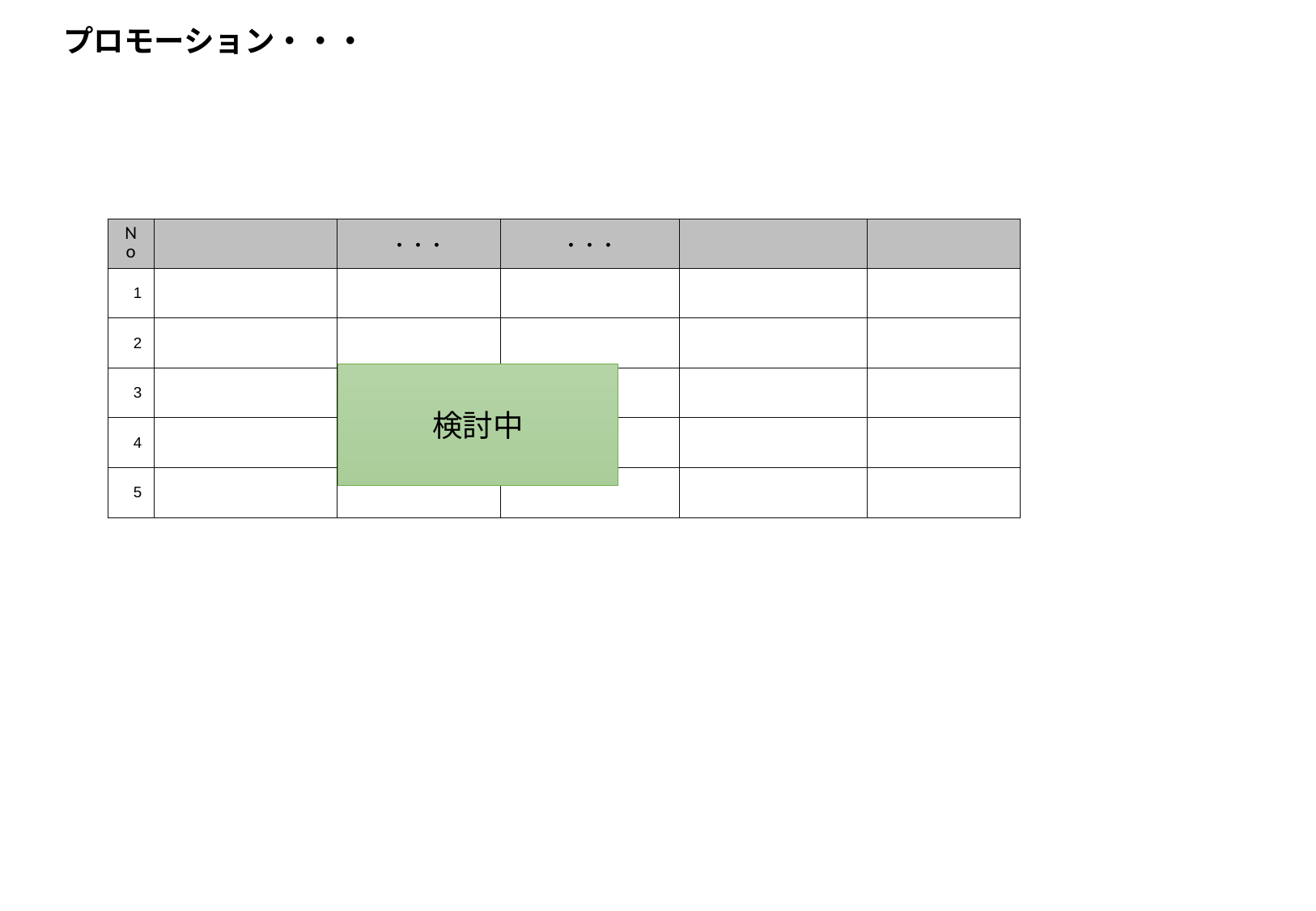

プロモーション・・・
#
| No |  | ・・・ | ・・・ |  |  |
| --- | --- | --- | --- | --- | --- |
| 1 |  |  |  |  |  |
| 2 |  |  |  |  |  |
| 3 |  |  |  |  |  |
| 4 |  |  |  |  |  |
| 5 |  |  |  |  |  |
検討中